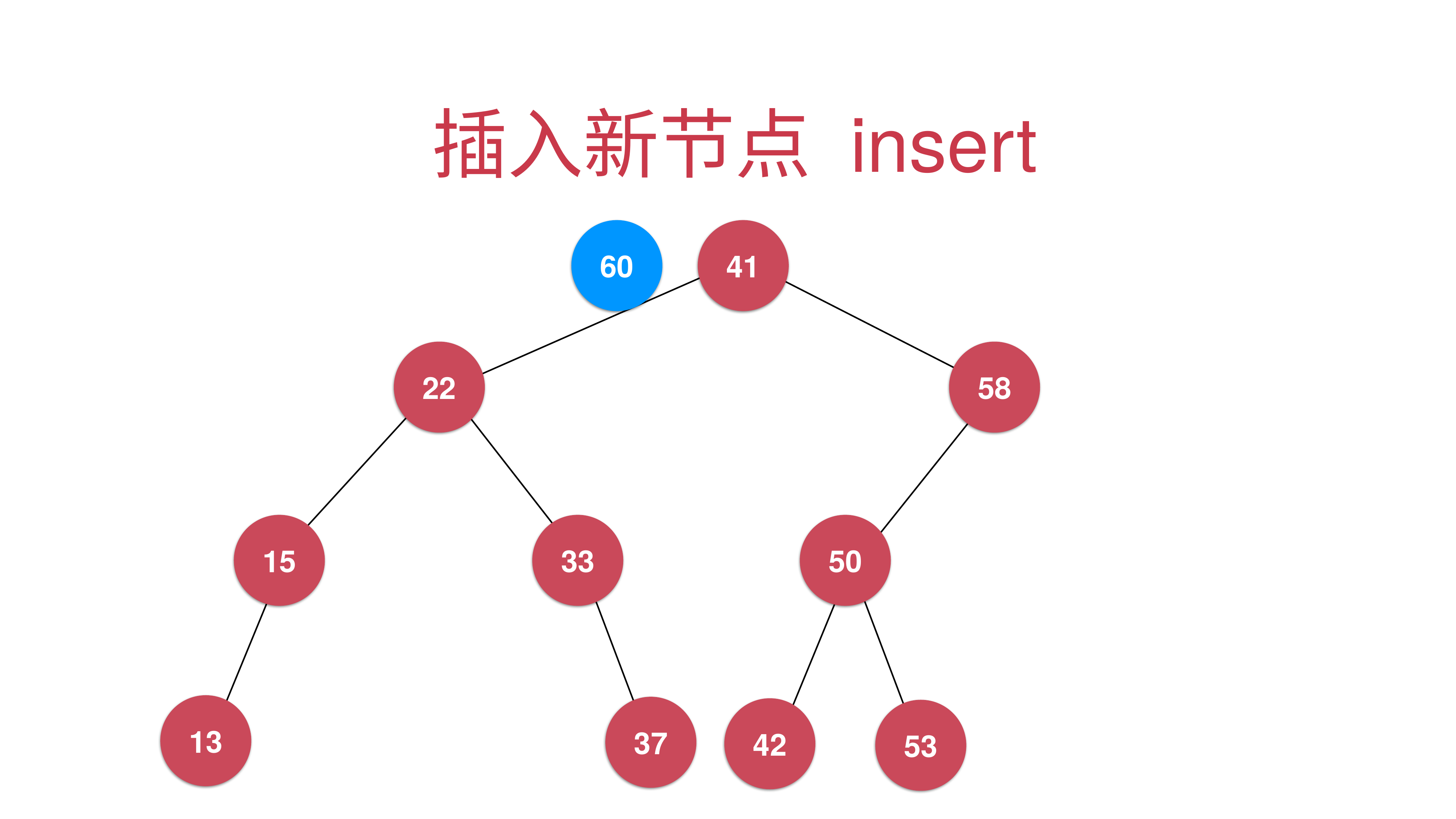

# 插入新节点 insert
60
41

22
58

15
33
50

13
37
42
53